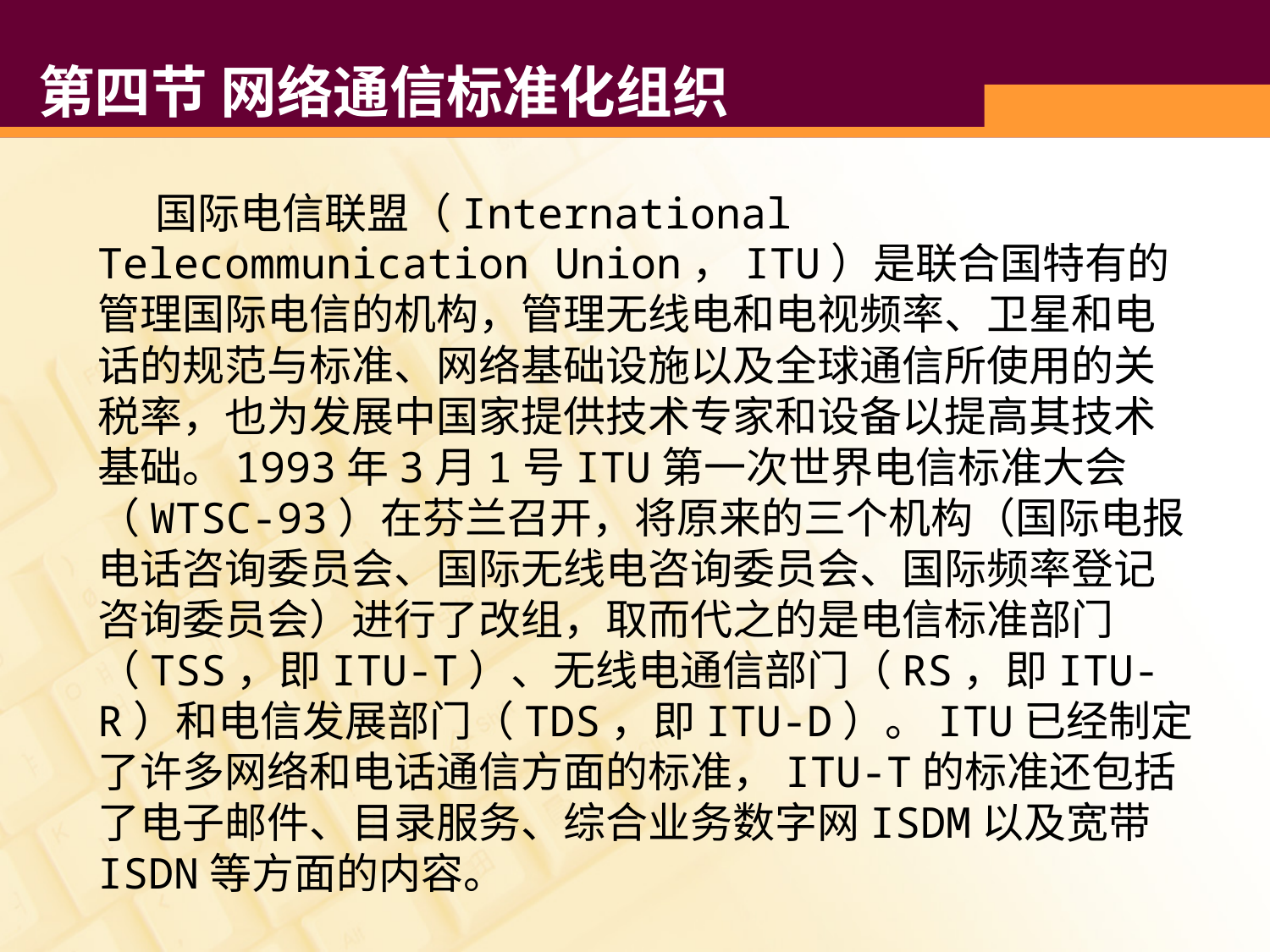

# 第四节 网络通信标准化组织
    国际电信联盟（International Telecommunication Union，ITU）是联合国特有的管理国际电信的机构，管理无线电和电视频率、卫星和电话的规范与标准、网络基础设施以及全球通信所使用的关税率，也为发展中国家提供技术专家和设备以提高其技术基础。1993年3月1号ITU第一次世界电信标准大会（WTSC-93）在芬兰召开，将原来的三个机构（国际电报电话咨询委员会、国际无线电咨询委员会、国际频率登记咨询委员会）进行了改组，取而代之的是电信标准部门（TSS，即ITU-T）、无线电通信部门（RS，即ITU-R）和电信发展部门（TDS，即ITU-D）。ITU已经制定了许多网络和电话通信方面的标准，ITU-T的标准还包括了电子邮件、目录服务、综合业务数字网ISDM以及宽带ISDN等方面的内容。